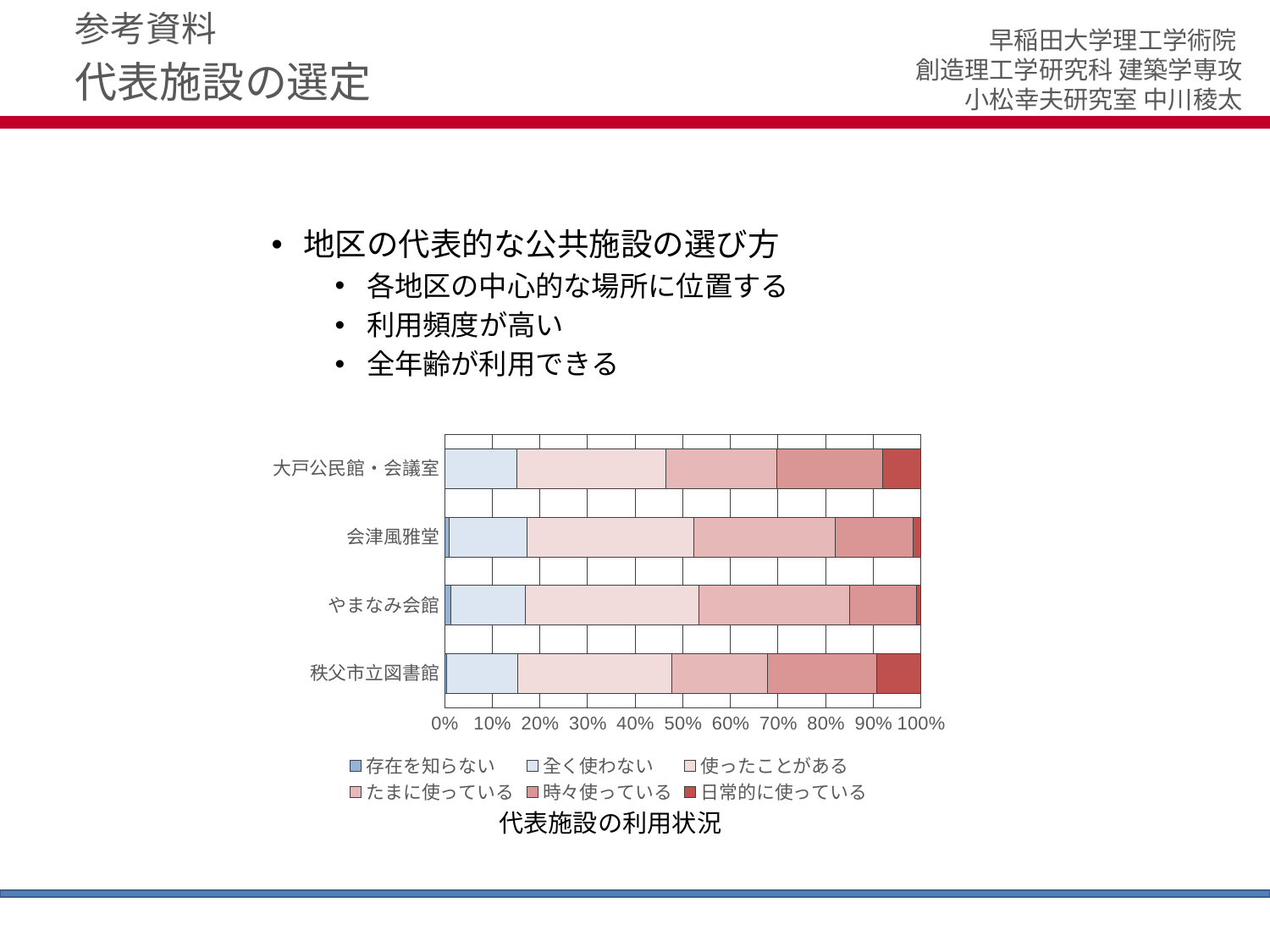

参考資料
# 代表施設の選定
地区の代表的な公共施設の選び方
各地区の中心的な場所に位置する
利用頻度が高い
全年齢が利用できる

### Chart

| Category | 存在を知らない | 全く使わない | 使ったことがある | たまに使っている | 時々使っている | 日常的に使っている |
|---|---|---|---|---|---|---|
| 秩父市立図書館 | 4.0 | 153.0 | 328.0 | 204.0 | 233.0 | 95.0 |
| やまなみ会館 | 4.0 | 48.0 | 112.0 | 97.0 | 43.0 | 3.0 |
| 会津風雅堂 | 5.0 | 91.0 | 194.0 | 165.0 | 91.0 | 9.0 |
| 大戸公民館・会議室 | None | 15.0 | 31.0 | 23.0 | 22.0 | 8.0 |
代表施設の利用状況